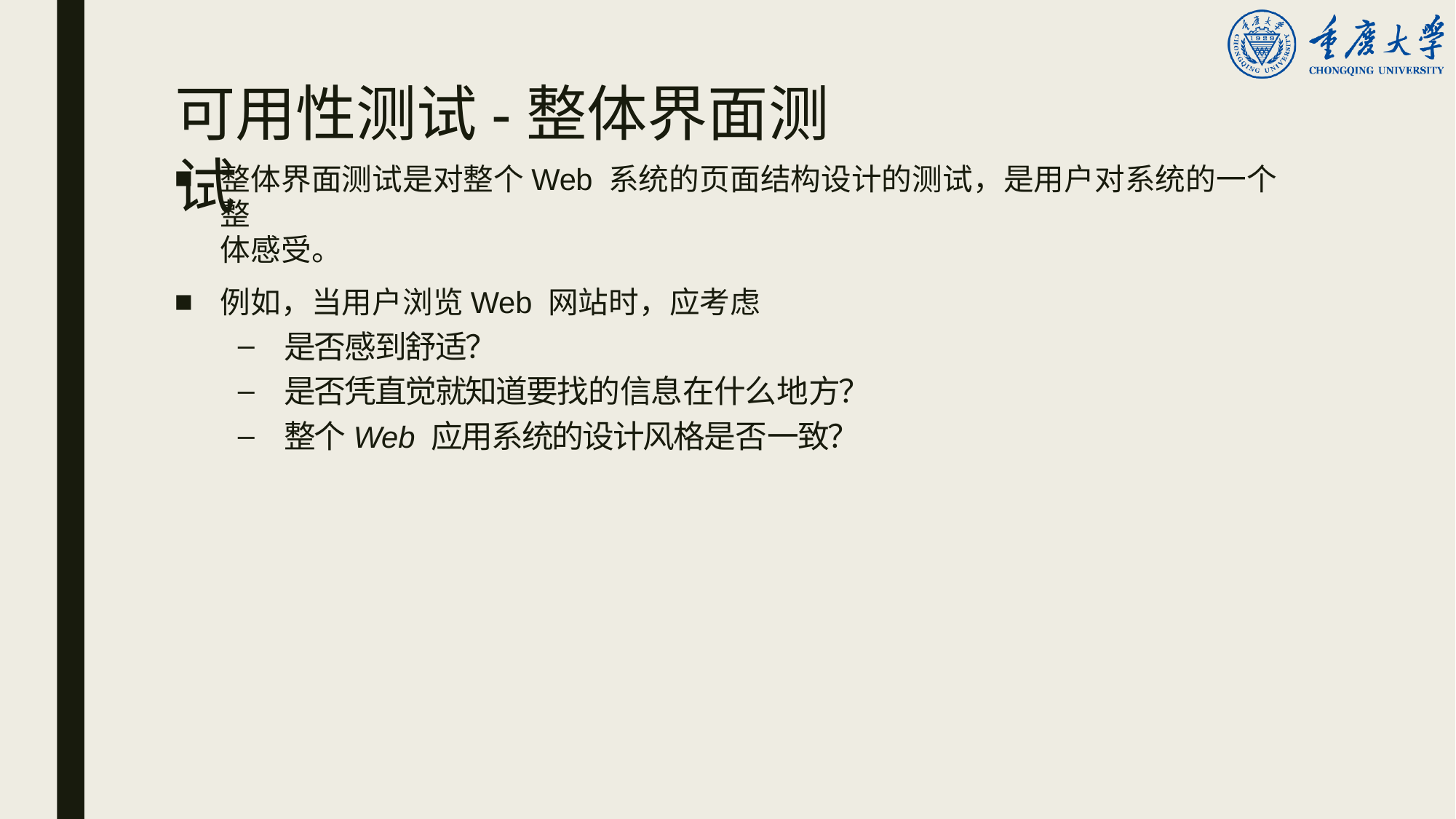

# 可用性测试-整体界面测试
整体界面测试是对整个Web 系统的页面结构设计的测试，是用户对系统的一个整
体感受。
例如，当用户浏览Web 网站时，应考虑
是否感到舒适？
是否凭直觉就知道要找的信息在什么地方？
整个Web 应用系统的设计风格是否一致？